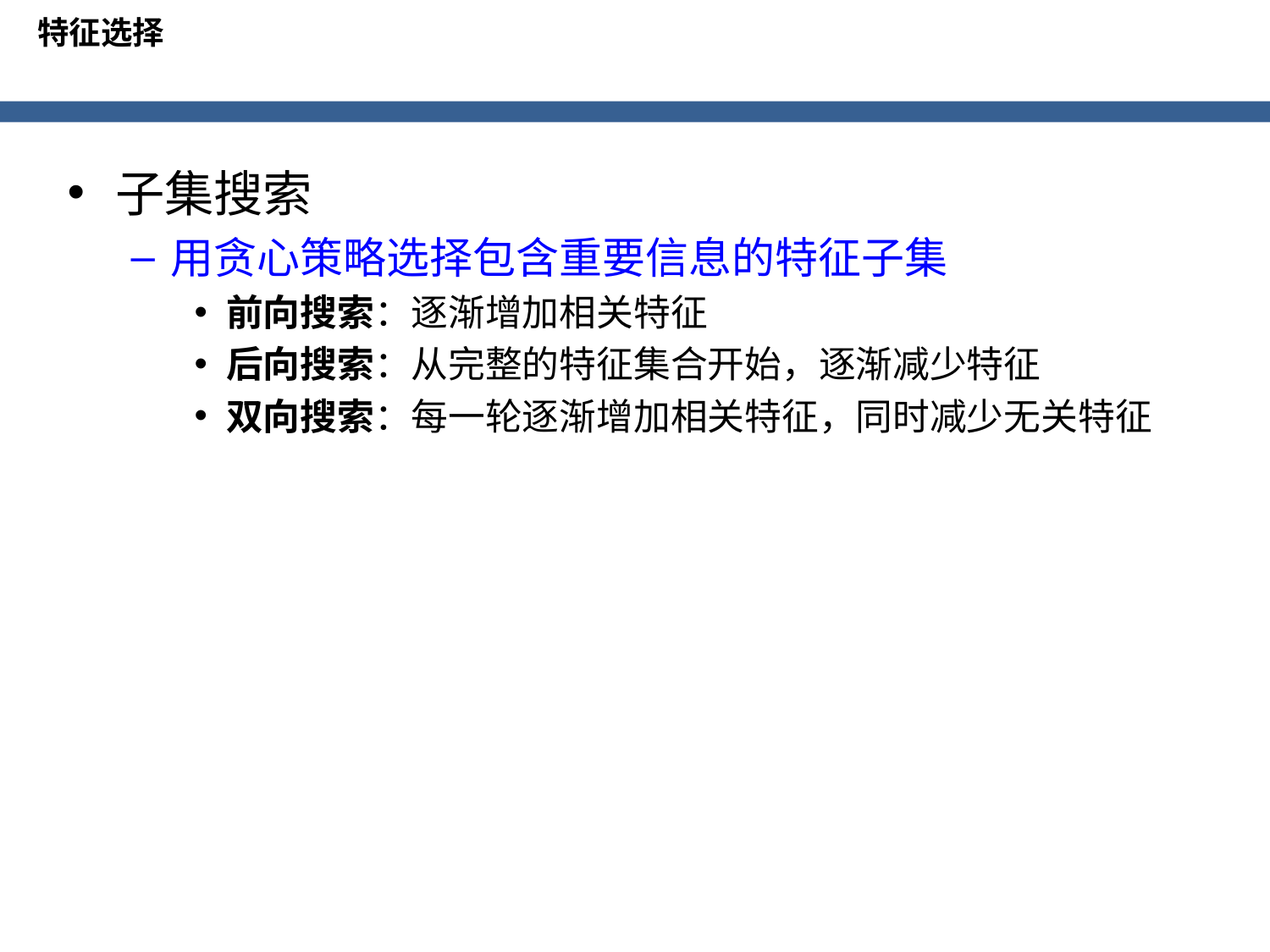

特征选择
子集搜索
用贪心策略选择包含重要信息的特征子集
前向搜索：逐渐增加相关特征
后向搜索：从完整的特征集合开始，逐渐减少特征
双向搜索：每一轮逐渐增加相关特征，同时减少无关特征